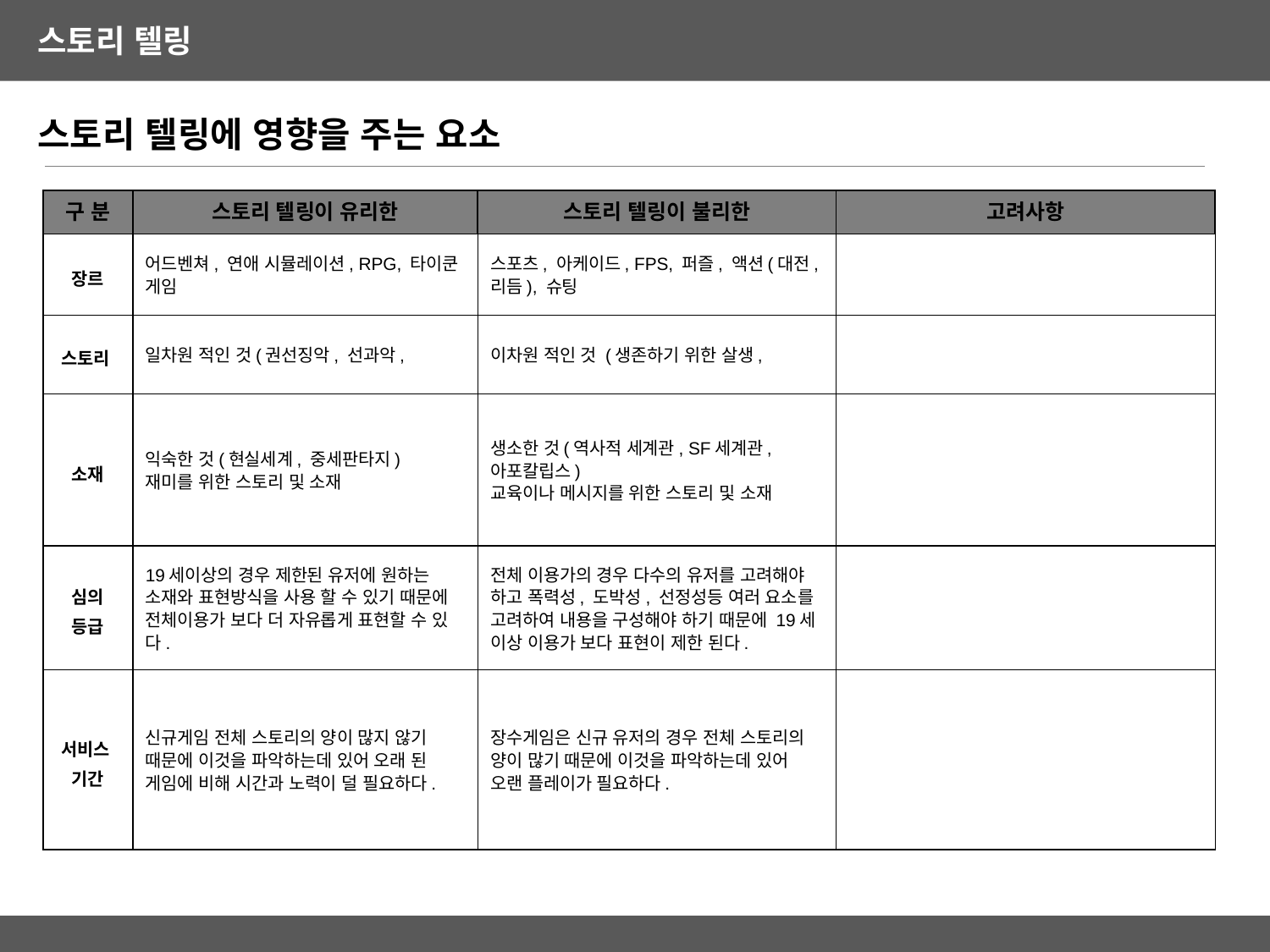

스토리 텔링
스토리 텔링에 영향을 주는 요소
| 구 분 | 스토리 텔링이 유리한 | 스토리 텔링이 불리한 | 고려사항 |
| --- | --- | --- | --- |
| 장르 | 어드벤쳐, 연애 시뮬레이션, RPG, 타이쿤 게임 | 스포츠, 아케이드, FPS, 퍼즐, 액션(대전, 리듬), 슈팅 |  |
| 스토리 | 일차원 적인 것(권선징악, 선과악, | 이차원 적인 것 (생존하기 위한 살생, |  |
| 소재 | 익숙한 것(현실세계, 중세판타지) 재미를 위한 스토리 및 소재 | 생소한 것(역사적 세계관, SF세계관, 아포칼립스) 교육이나 메시지를 위한 스토리 및 소재 |  |
| 심의 등급 | 19세이상의 경우 제한된 유저에 원하는 소재와 표현방식을 사용 할 수 있기 때문에 전체이용가 보다 더 자유롭게 표현할 수 있다. | 전체 이용가의 경우 다수의 유저를 고려해야 하고 폭력성, 도박성, 선정성등 여러 요소를 고려하여 내용을 구성해야 하기 때문에 19세 이상 이용가 보다 표현이 제한 된다. |  |
| 서비스 기간 | 신규게임 전체 스토리의 양이 많지 않기 때문에 이것을 파악하는데 있어 오래 된 게임에 비해 시간과 노력이 덜 필요하다. | 장수게임은 신규 유저의 경우 전체 스토리의 양이 많기 때문에 이것을 파악하는데 있어 오랜 플레이가 필요하다. |  |